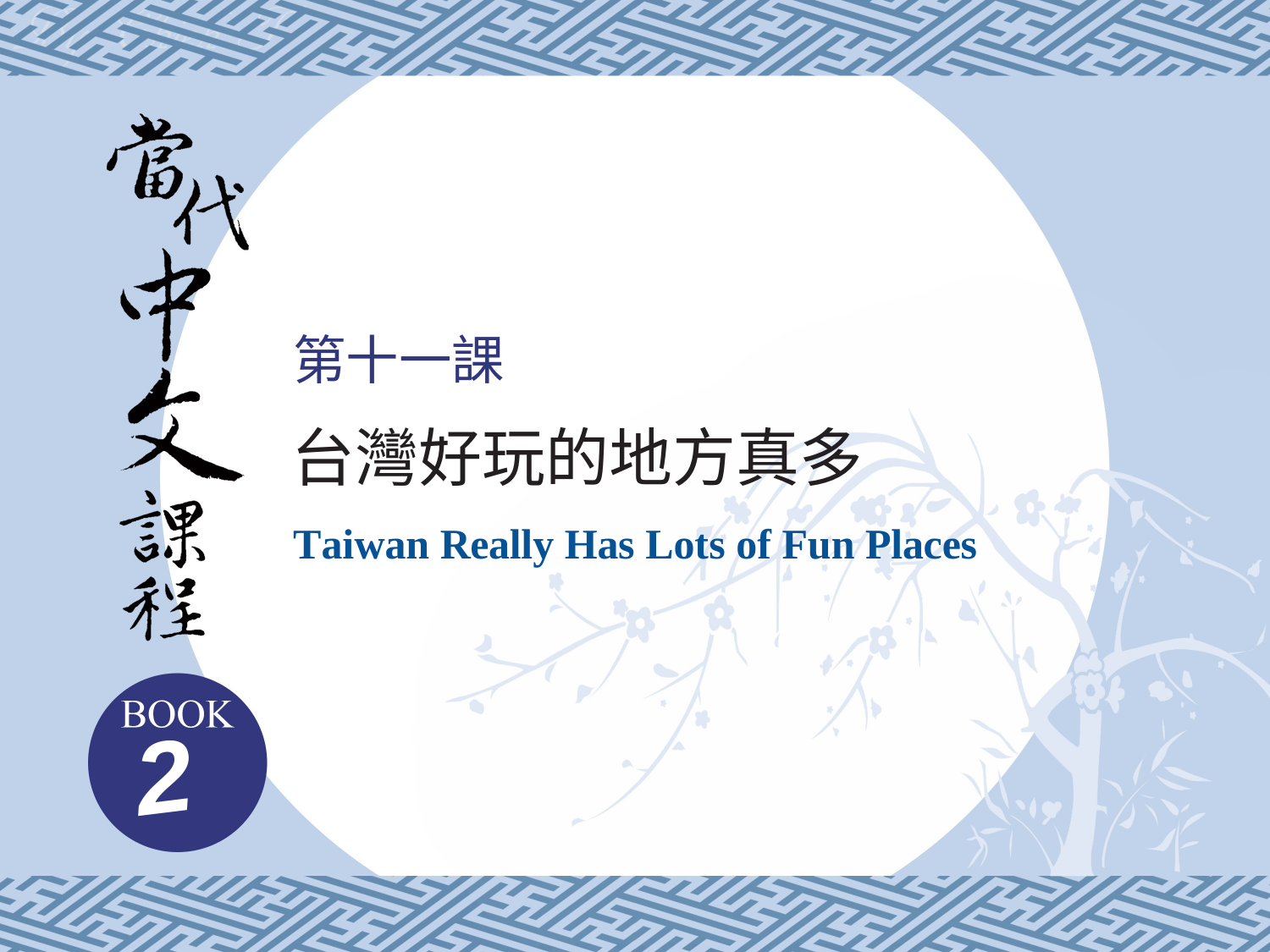

# 第十一課
台灣好玩的地方真多
Taiwan Really Has Lots of Fun Places
2